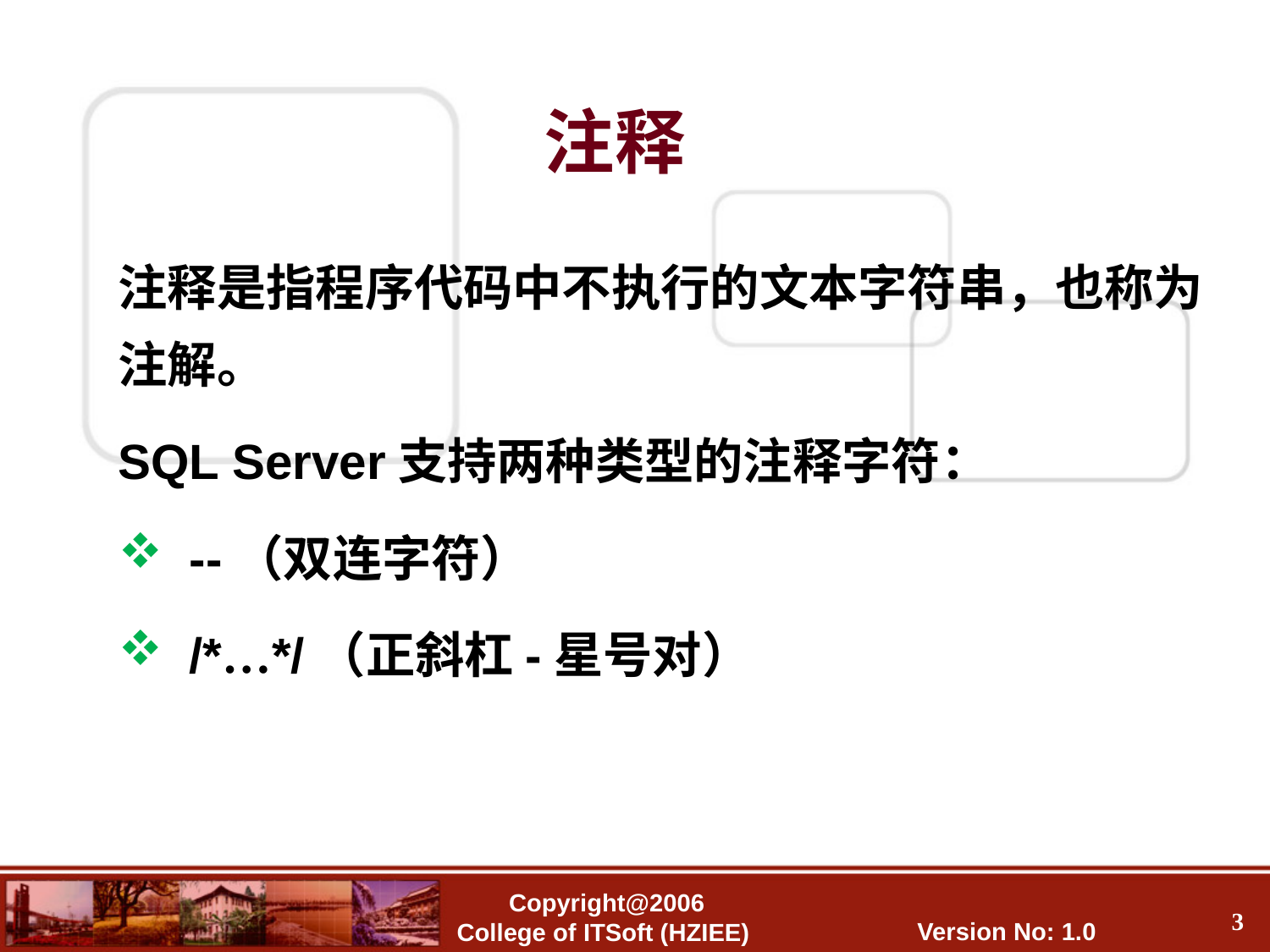

# 注释
注释是指程序代码中不执行的文本字符串，也称为注解。
SQL Server支持两种类型的注释字符：
  --（双连字符）
  /*…*/（正斜杠-星号对）